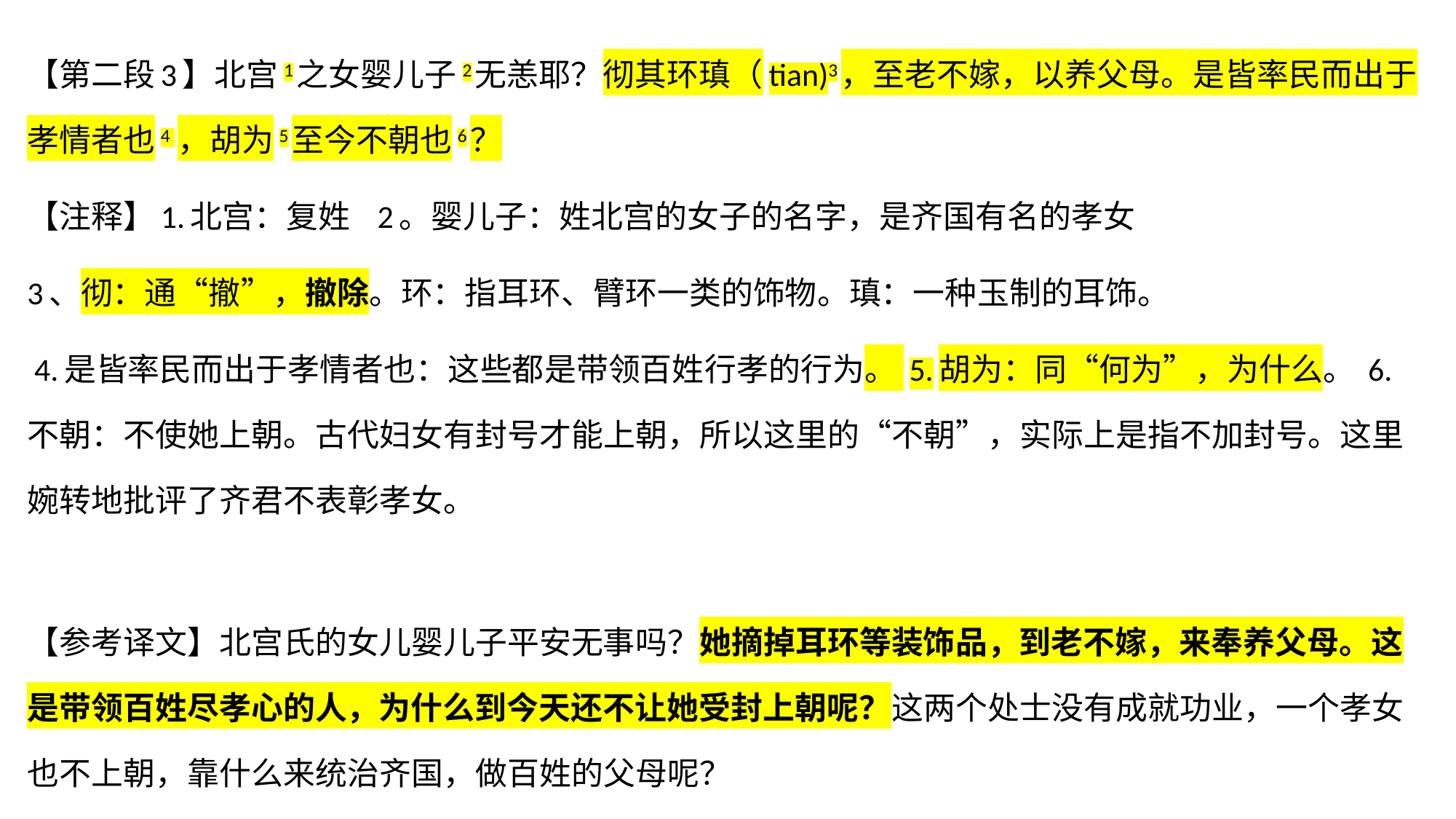

【第二段3】北宫1之女婴儿子2无恙耶？彻其环瑱（tian)3，至老不嫁，以养父母。是皆率民而出于孝情者也4 ，胡为5至今不朝也6？
【注释】1.北宫：复姓   2。婴儿子：姓北宫的女子的名字，是齐国有名的孝女
3、彻：通“撤”，撤除。环：指耳环、臂环一类的饰物。瑱：一种玉制的耳饰。
 4.是皆率民而出于孝情者也：这些都是带领百姓行孝的行为。 5.胡为：同“何为”，为什么。 6.不朝：不使她上朝。古代妇女有封号才能上朝，所以这里的“不朝”，实际上是指不加封号。这里婉转地批评了齐君不表彰孝女。

【参考译文】北宫氏的女儿婴儿子平安无事吗？她摘掉耳环等装饰品，到老不嫁，来奉养父母。这是带领百姓尽孝心的人，为什么到今天还不让她受封上朝呢？这两个处士没有成就功业，一个孝女也不上朝，靠什么来统治齐国，做百姓的父母呢？